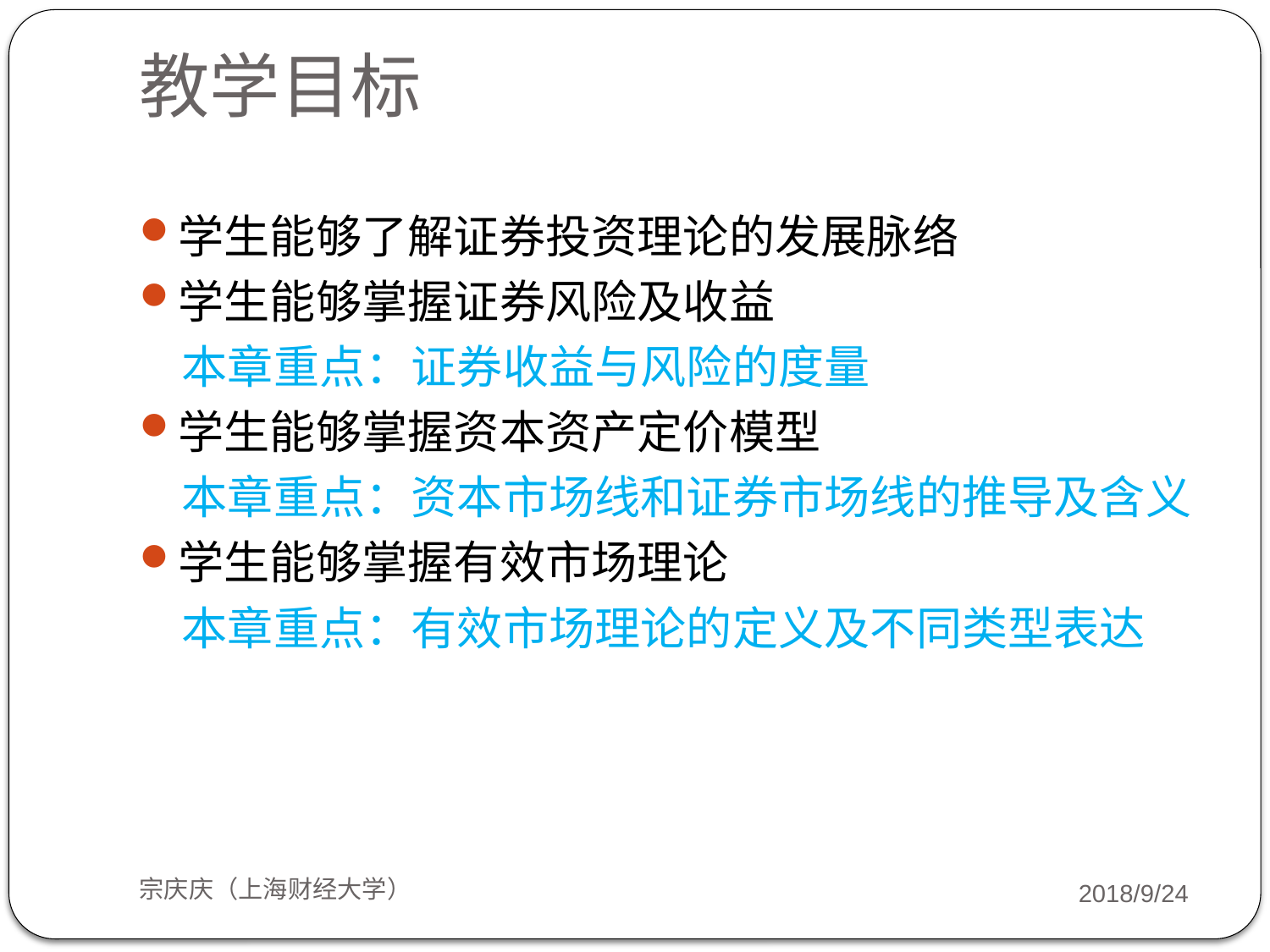

# 教学目标
学生能够了解证券投资理论的发展脉络
学生能够掌握证券风险及收益
   本章重点：证券收益与风险的度量
学生能够掌握资本资产定价模型
   本章重点：资本市场线和证券市场线的推导及含义
学生能够掌握有效市场理论
   本章重点：有效市场理论的定义及不同类型表达
宗庆庆（上海财经大学）
2018/9/24